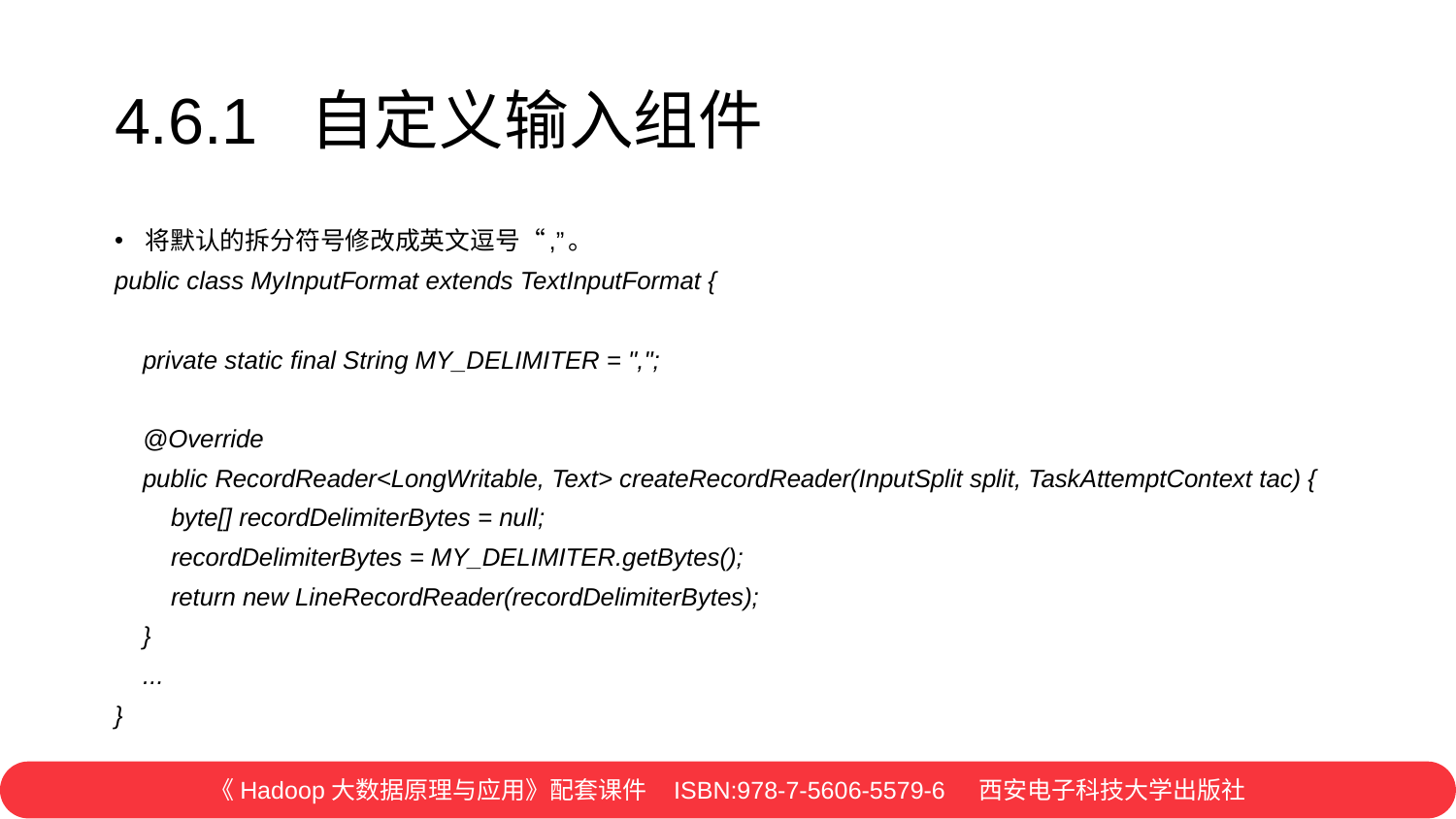

# 4.6.1  自定义输入组件
将默认的拆分符号修改成英文逗号“,”。
public class MyInputFormat extends TextInputFormat {

    private static final String MY_DELIMITER = ",";

    @Override
    public RecordReader<LongWritable, Text> createRecordReader(InputSplit split, TaskAttemptContext tac) {
        byte[] recordDelimiterBytes = null;
        recordDelimiterBytes = MY_DELIMITER.getBytes();
        return new LineRecordReader(recordDelimiterBytes);
    }
    ...
}